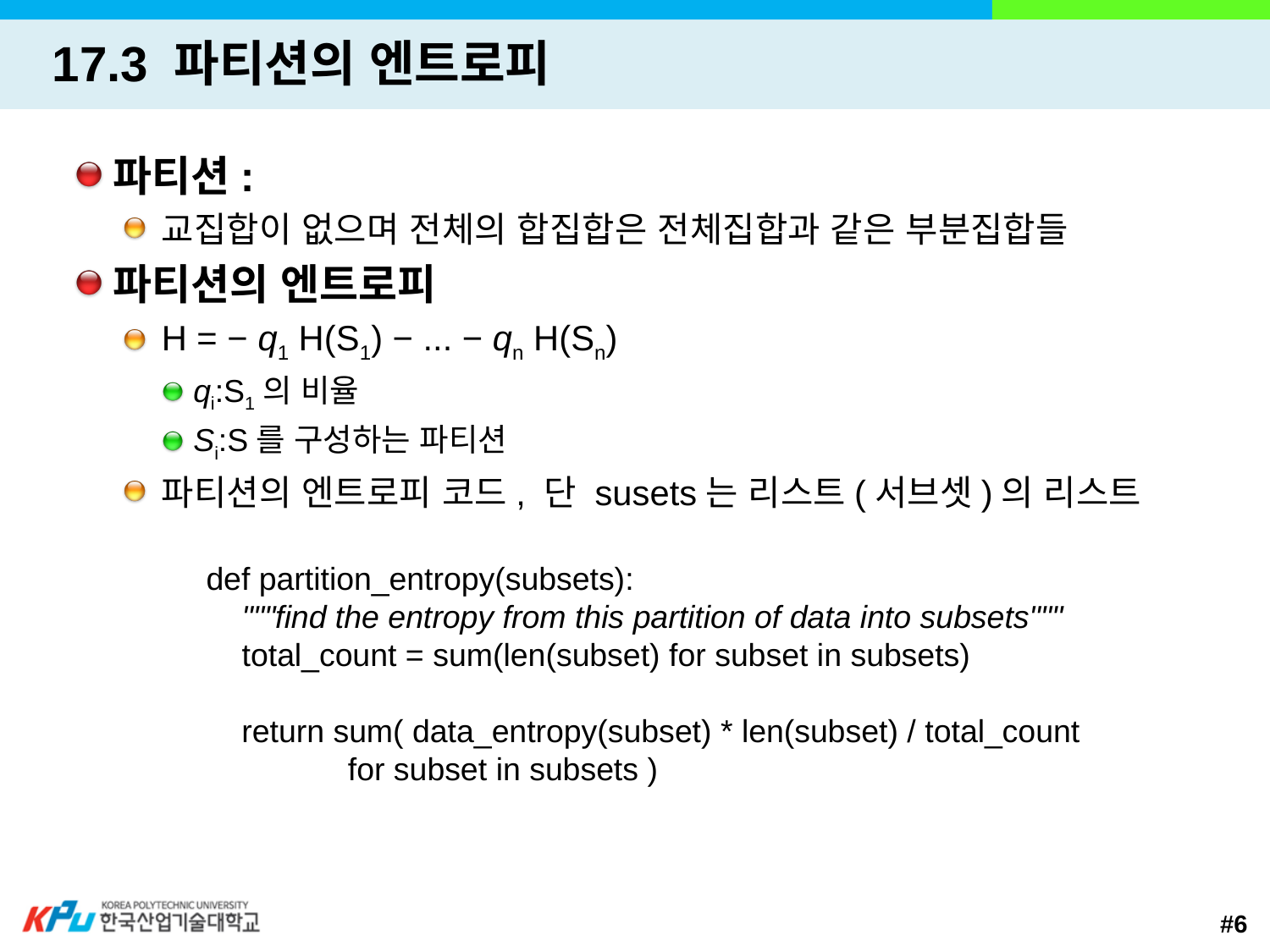

# 17.3 파티션의 엔트로피
파티션:
교집합이 없으며 전체의 합집합은 전체집합과 같은 부분집합들
파티션의 엔트로피
H = − q1 H(S1) − ... − qn H(Sn)
qi:S1의 비율
Si:S를 구성하는 파티션
파티션의 엔트로피 코드, 단 susets는 리스트(서브셋)의 리스트

def partition_entropy(subsets):
    """find the entropy from this partition of data into subsets"""
    total_count = sum(len(subset) for subset in subsets)
    return sum( data_entropy(subset) * len(subset) / total_count
                for subset in subsets )